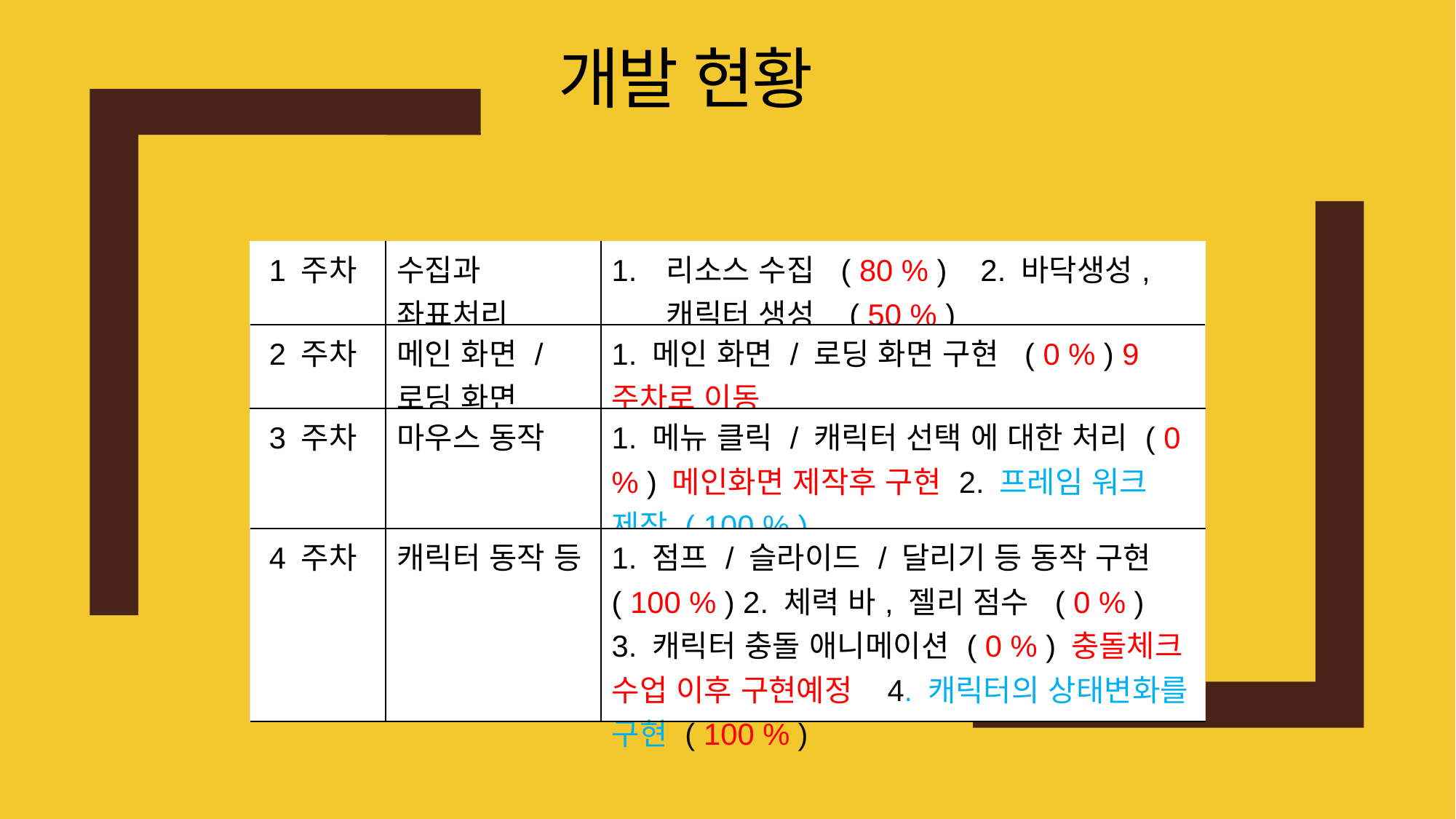

개발 현황
| 1 주차 | 수집과 좌표처리 | 리소스 수집 ( 80 % ) 2. 바닥생성, 캐릭터 생성 ( 50 % ) |
| --- | --- | --- |
| 2 주차 | 메인 화면 / 로딩 화면 | 1. 메인 화면 / 로딩 화면 구현 ( 0 % ) 9주차로 이동 |
| 3 주차 | 마우스 동작 | 1. 메뉴 클릭 / 캐릭터 선택 에 대한 처리 ( 0 % ) 메인화면 제작후 구현 2. 프레임 워크 제작 ( 100 % ) |
| 4 주차 | 캐릭터 동작 등 | 1. 점프 / 슬라이드 / 달리기 등 동작 구현 ( 100 % ) 2. 체력 바, 젤리 점수 ( 0 % ) 3. 캐릭터 충돌 애니메이션 ( 0 % ) 충돌체크 수업 이후 구현예정 4. 캐릭터의 상태변화를 구현 ( 100 % ) |